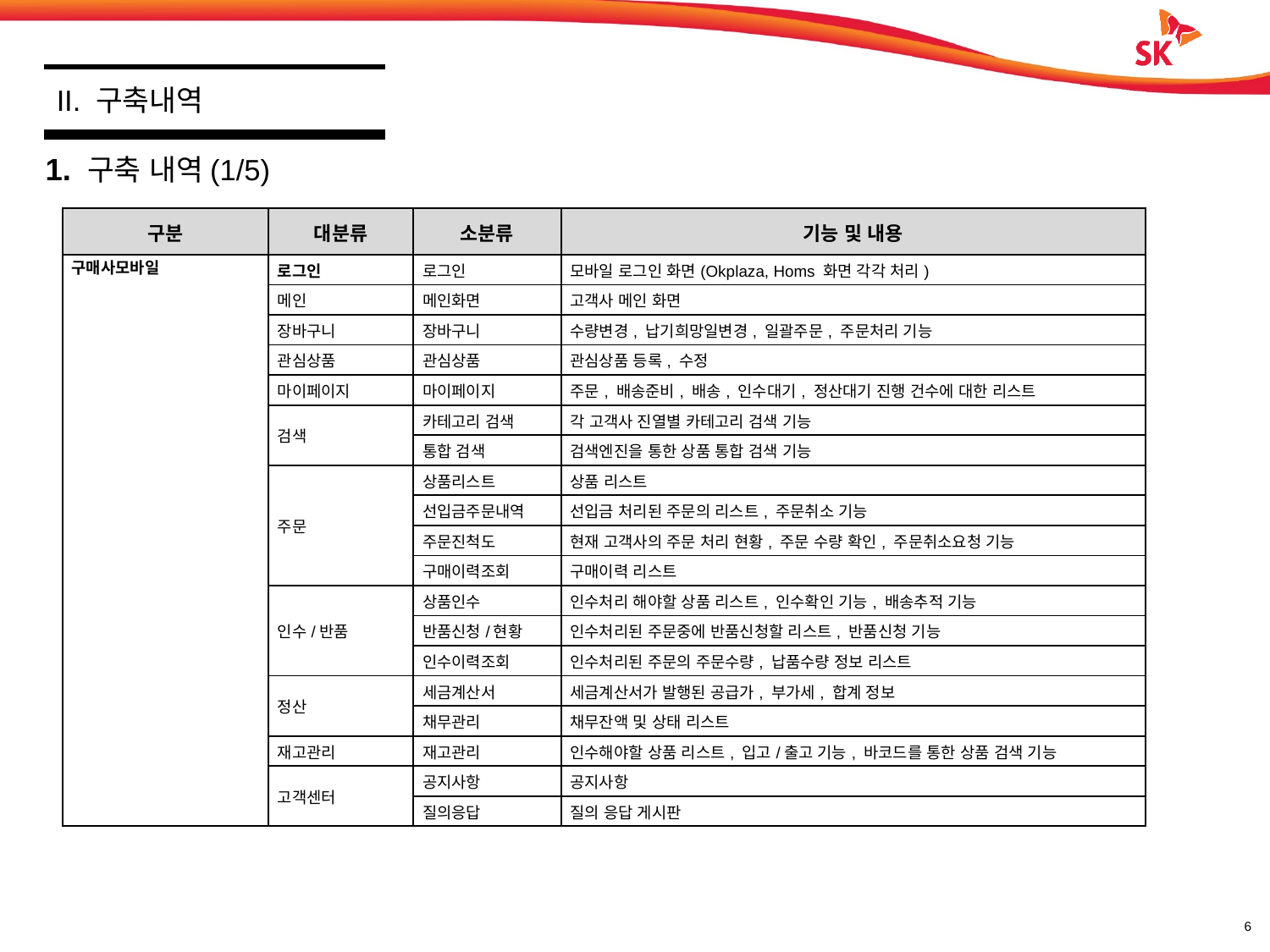

II. 구축내역
1. 구축 내역(1/5)
| 구분 | 대분류 | 소분류 | 기능 및 내용 |
| --- | --- | --- | --- |
| 구매사모바일 | 로그인 | 로그인 | 모바일 로그인 화면(Okplaza, Homs 화면 각각 처리) |
|  | 메인 | 메인화면 | 고객사 메인 화면 |
|  | 장바구니 | 장바구니 | 수량변경, 납기희망일변경, 일괄주문, 주문처리 기능 |
|  | 관심상품 | 관심상품 | 관심상품 등록, 수정 |
|  | 마이페이지 | 마이페이지 | 주문, 배송준비, 배송, 인수대기, 정산대기 진행 건수에 대한 리스트 |
|  | 검색 | 카테고리 검색 | 각 고객사 진열별 카테고리 검색 기능 |
|  |  | 통합 검색 | 검색엔진을 통한 상품 통합 검색 기능 |
|  | 주문 | 상품리스트 | 상품 리스트 |
|  |  | 선입금주문내역 | 선입금 처리된 주문의 리스트, 주문취소 기능 |
|  |  | 주문진척도 | 현재 고객사의 주문 처리 현황, 주문 수량 확인, 주문취소요청 기능 |
|  |  | 구매이력조회 | 구매이력 리스트 |
|  | 인수/반품 | 상품인수 | 인수처리 해야할 상품 리스트, 인수확인 기능, 배송추적 기능 |
|  |  | 반품신청/현황 | 인수처리된 주문중에 반품신청할 리스트, 반품신청 기능 |
|  |  | 인수이력조회 | 인수처리된 주문의 주문수량, 납품수량 정보 리스트 |
|  | 정산 | 세금계산서 | 세금계산서가 발행된 공급가, 부가세, 합계 정보 |
|  |  | 채무관리 | 채무잔액 및 상태 리스트 |
|  | 재고관리 | 재고관리 | 인수해야할 상품 리스트, 입고/출고 기능, 바코드를 통한 상품 검색 기능 |
|  | 고객센터 | 공지사항 | 공지사항 |
|  |  | 질의응답 | 질의 응답 게시판 |